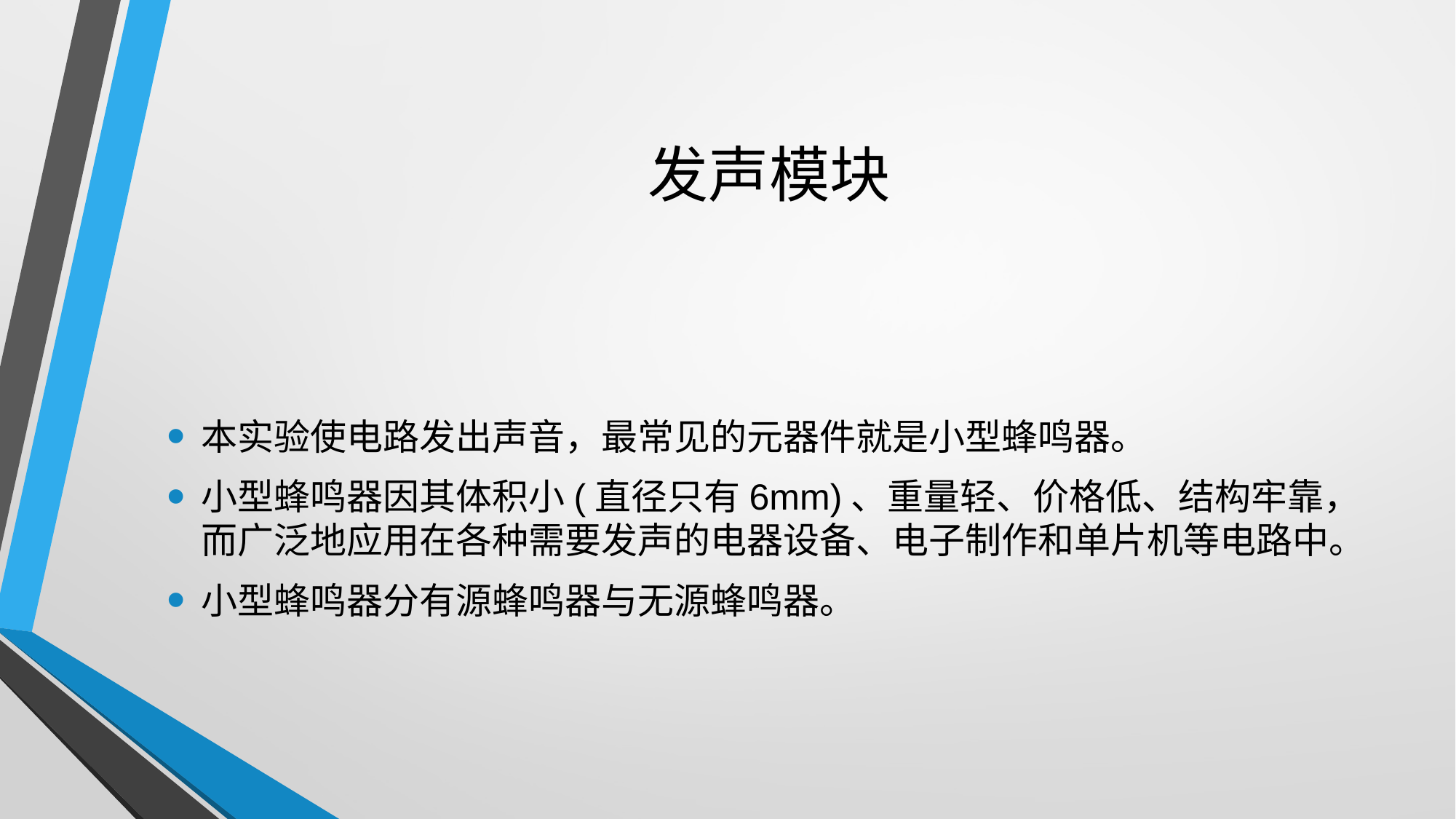

# 发声模块
本实验使电路发出声音，最常见的元器件就是小型蜂鸣器。
小型蜂鸣器因其体积小(直径只有6mm)、重量轻、价格低、结构牢靠，而广泛地应用在各种需要发声的电器设备、电子制作和单片机等电路中。
小型蜂鸣器分有源蜂鸣器与无源蜂鸣器。